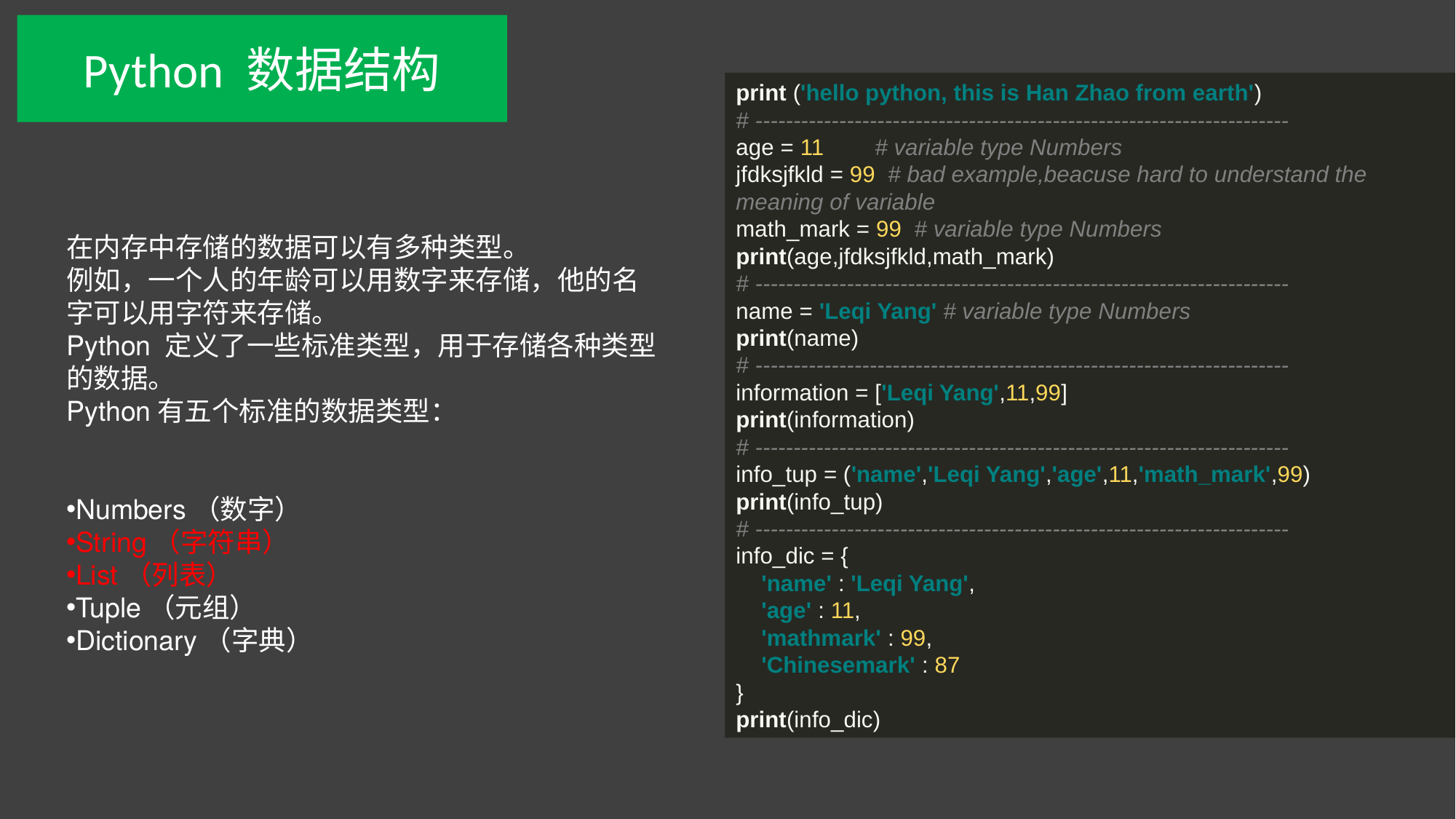

print ('hello python, this is Han Zhao from earth')
# ----------------------------------------------------------------------
age = 11        # variable type Numbers
jfdksjfkld = 99  # bad example,beacuse hard to understand the meaning of variable
math_mark = 99  # variable type Numbers
print(age,jfdksjfkld,math_mark)
# ----------------------------------------------------------------------
name = 'Leqi Yang' # variable type Numbers
print(name)
# ----------------------------------------------------------------------
information = ['Leqi Yang',11,99]
print(information)
# ----------------------------------------------------------------------
info_tup = ('name','Leqi Yang','age',11,'math_mark',99)
print(info_tup)
# ----------------------------------------------------------------------
info_dic = {
    'name' : 'Leqi Yang',
    'age' : 11,
    'mathmark' : 99,
    'Chinesemark' : 87
}
print(info_dic)
Python 数据结构
在内存中存储的数据可以有多种类型。
例如，一个人的年龄可以用数字来存储，他的名字可以用字符来存储。
Python 定义了一些标准类型，用于存储各种类型的数据。
Python有五个标准的数据类型：

Numbers（数字）
String（字符串）
List（列表）
Tuple（元组）
Dictionary（字典）